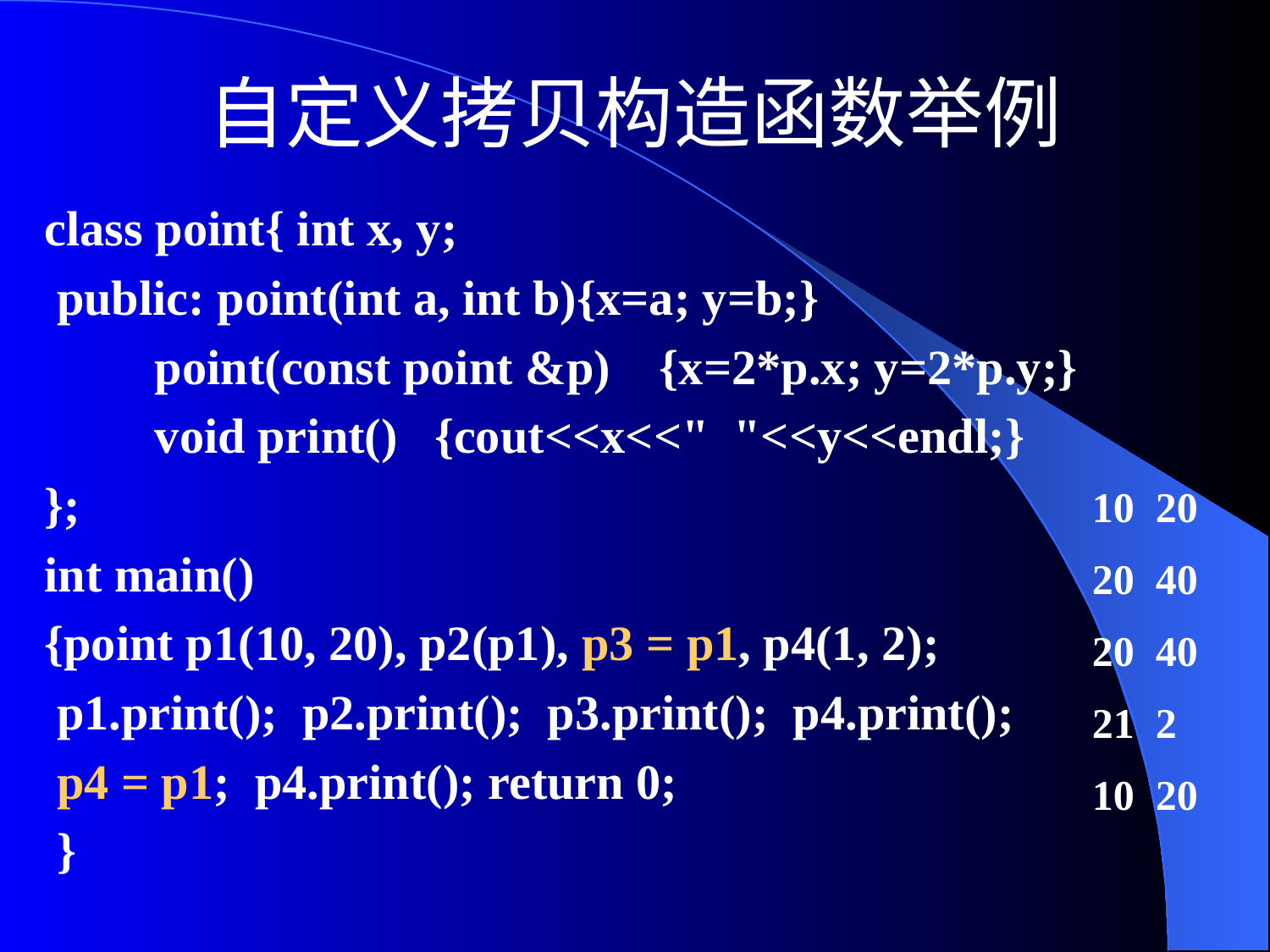

# 自定义拷贝构造函数举例
class point{ int x, y;
 public: point(int a, int b){x=a; y=b;}
         point(const point &p)    {x=2*p.x; y=2*p.y;}
         void print()   {cout<<x<<"  "<<y<<endl;}
};
int main()
{point p1(10, 20), p2(p1), p3 = p1, p4(1, 2);
 p1.print();  p2.print();  p3.print();  p4.print();
 p4 = p1;  p4.print(); return 0;
 }
20
40
20  40
2
10  20